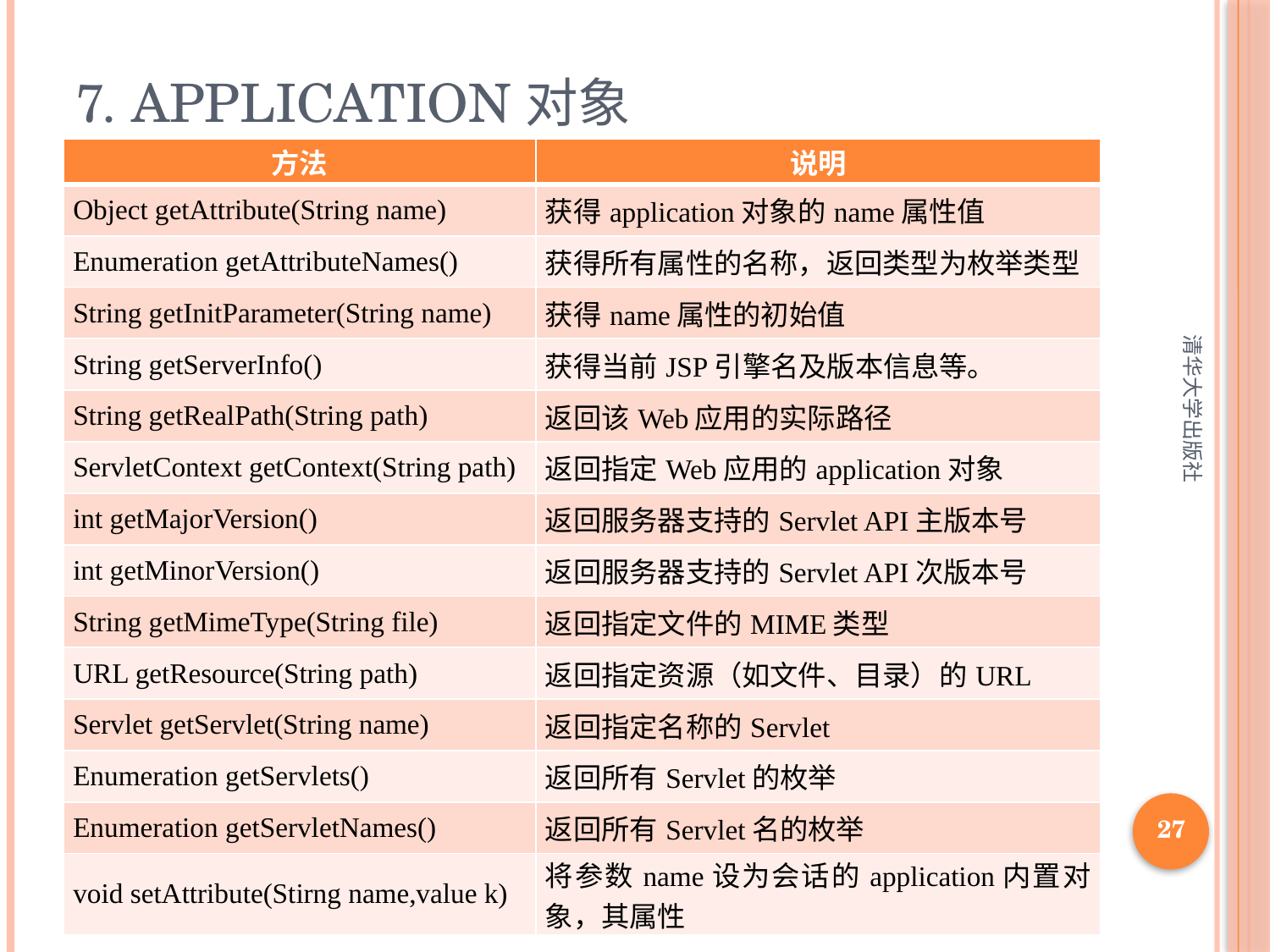

# 7. application对象
| 方法 | 说明 |
| --- | --- |
| Object getAttribute(String name) | 获得application对象的name属性值 |
| Enumeration getAttributeNames() | 获得所有属性的名称，返回类型为枚举类型 |
| String getInitParameter(String name) | 获得name属性的初始值 |
| String getServerInfo() | 获得当前JSP引擎名及版本信息等。 |
| String getRealPath(String path) | 返回该Web应用的实际路径 |
| ServletContext getContext(String path) | 返回指定Web应用的application对象 |
| int getMajorVersion() | 返回服务器支持的Servlet API主版本号 |
| int getMinorVersion() | 返回服务器支持的Servlet API次版本号 |
| String getMimeType(String file) | 返回指定文件的MIME类型 |
| URL getResource(String path) | 返回指定资源（如文件、目录）的URL |
| Servlet getServlet(String name) | 返回指定名称的Servlet |
| Enumeration getServlets() | 返回所有Servlet的枚举 |
| Enumeration getServletNames() | 返回所有Servlet名的枚举 |
| void setAttribute(Stirng name,value k) | 将参数name设为会话的application内置对象，其属性 |
清华大学出版社
27